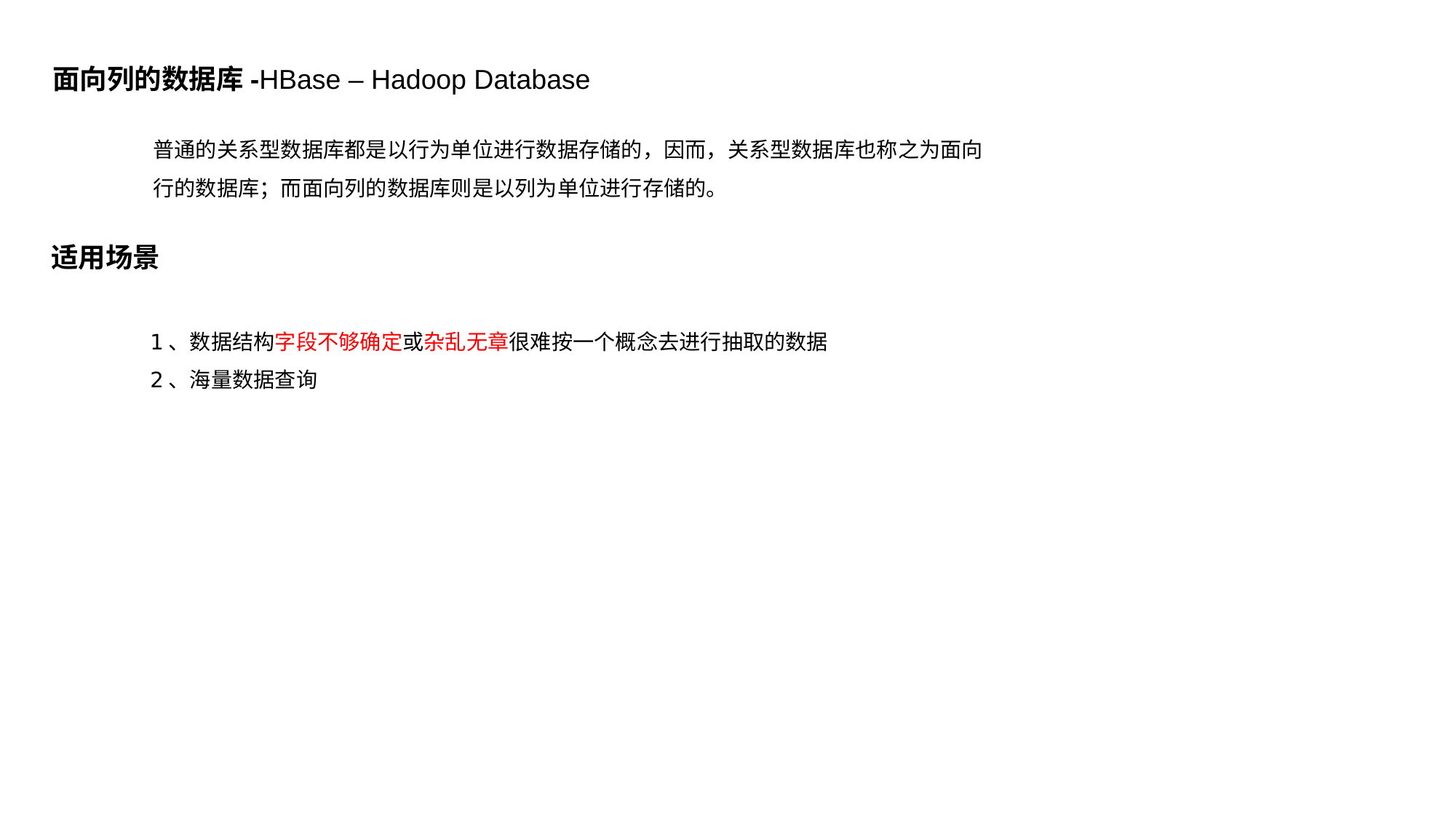

面向列的数据库-HBase – Hadoop Database
普通的关系型数据库都是以行为单位进行数据存储的，因而，关系型数据库也称之为面向
行的数据库；而面向列的数据库则是以列为单位进行存储的。
适用场景
1、数据结构字段不够确定或杂乱无章很难按一个概念去进行抽取的数据
2、海量数据查询